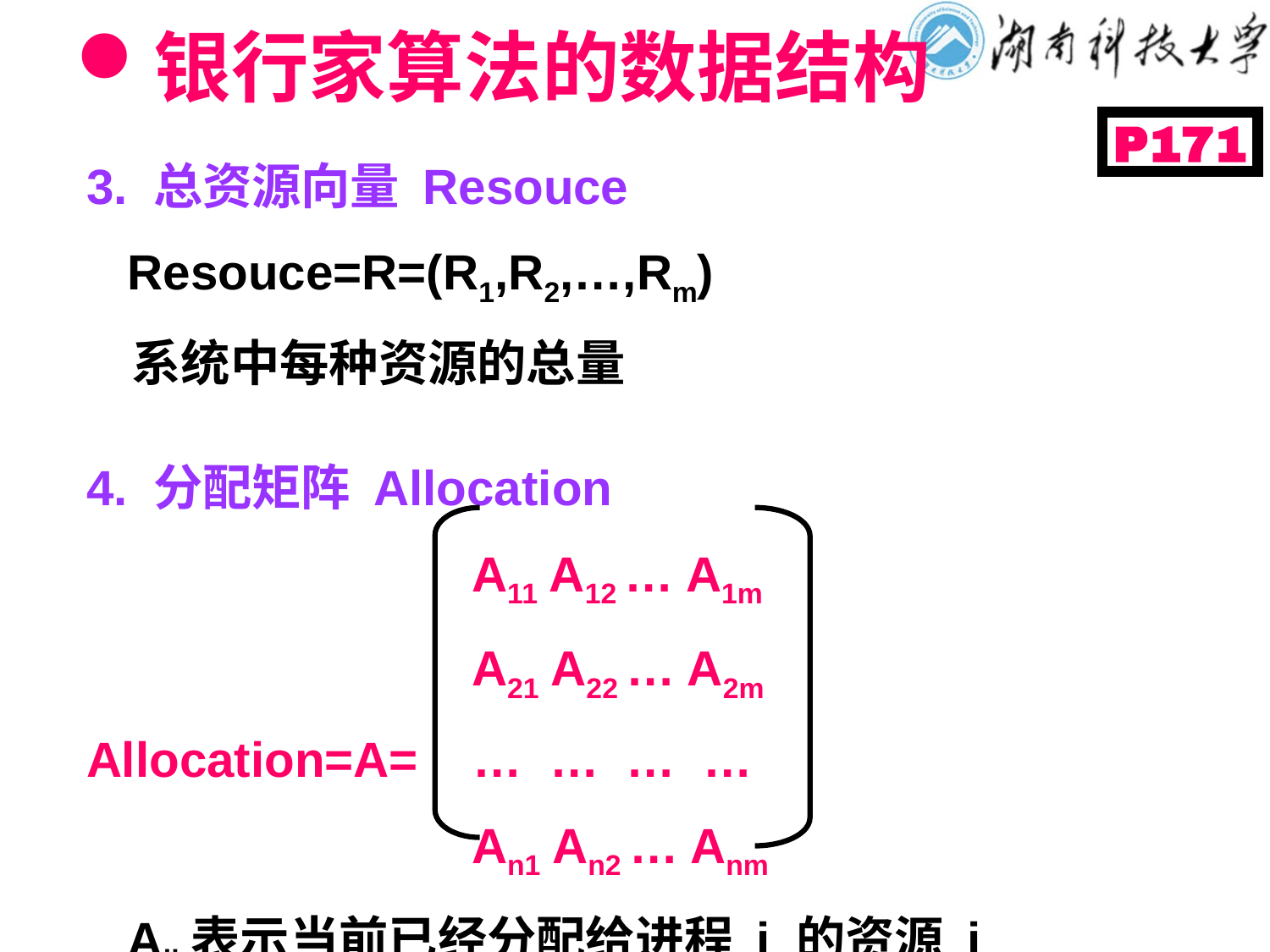

# 银行家算法的数据结构
P171
3. 总资源向量 Resouce
   Resouce=R=(R1,R2,…,Rm)
   系统中每种资源的总量
4. 分配矩阵 Allocation
                            A11 A12 … A1m
                            A21 A22 … A2m
Allocation=A=    …  …  …  …
                            An1 An2 … Anm
   Aij表示当前已经分配给进程 i 的资源 j